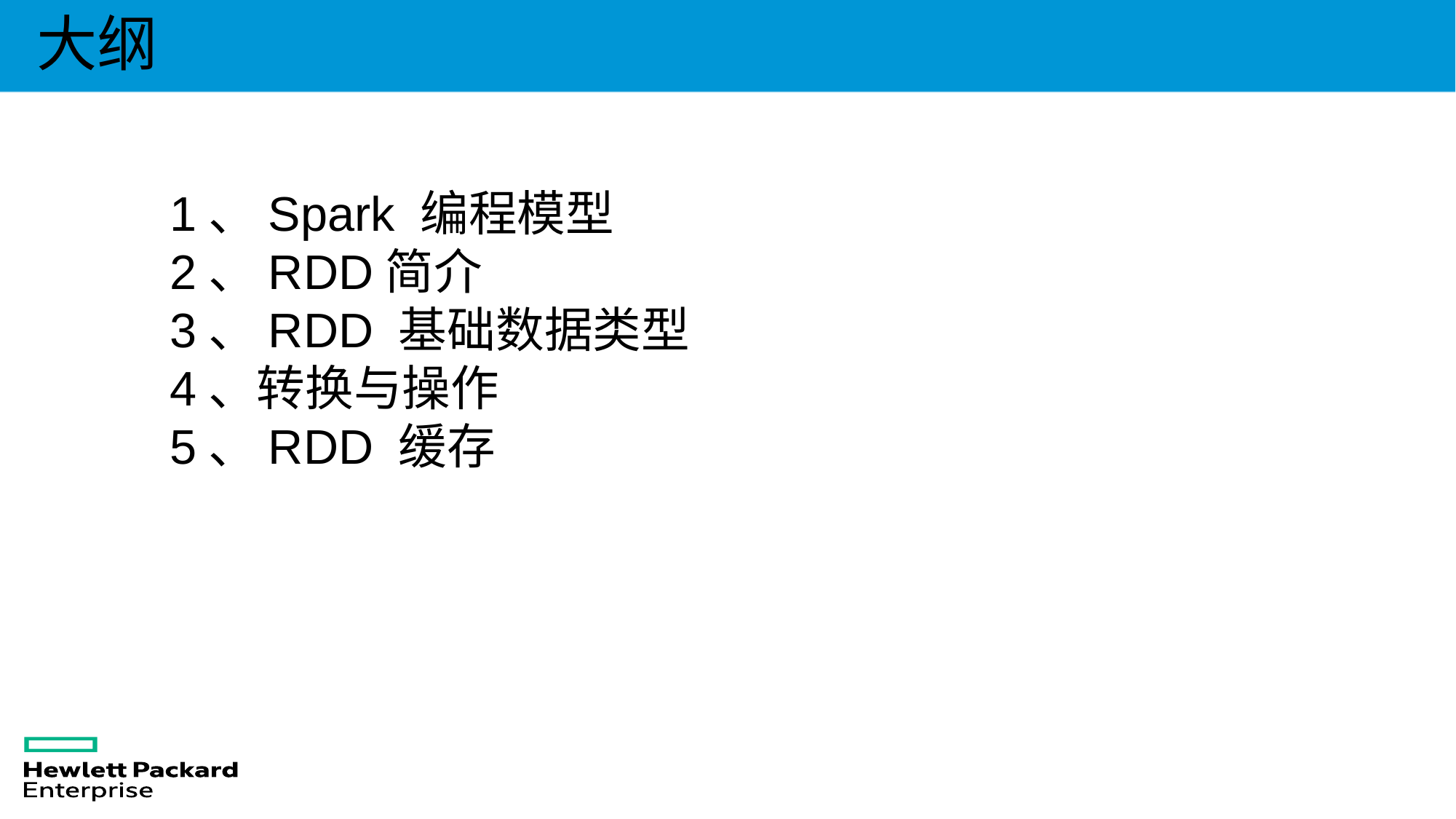

大纲
1、Spark 编程模型
2、RDD简介
3、RDD 基础数据类型
4、转换与操作
5、RDD 缓存